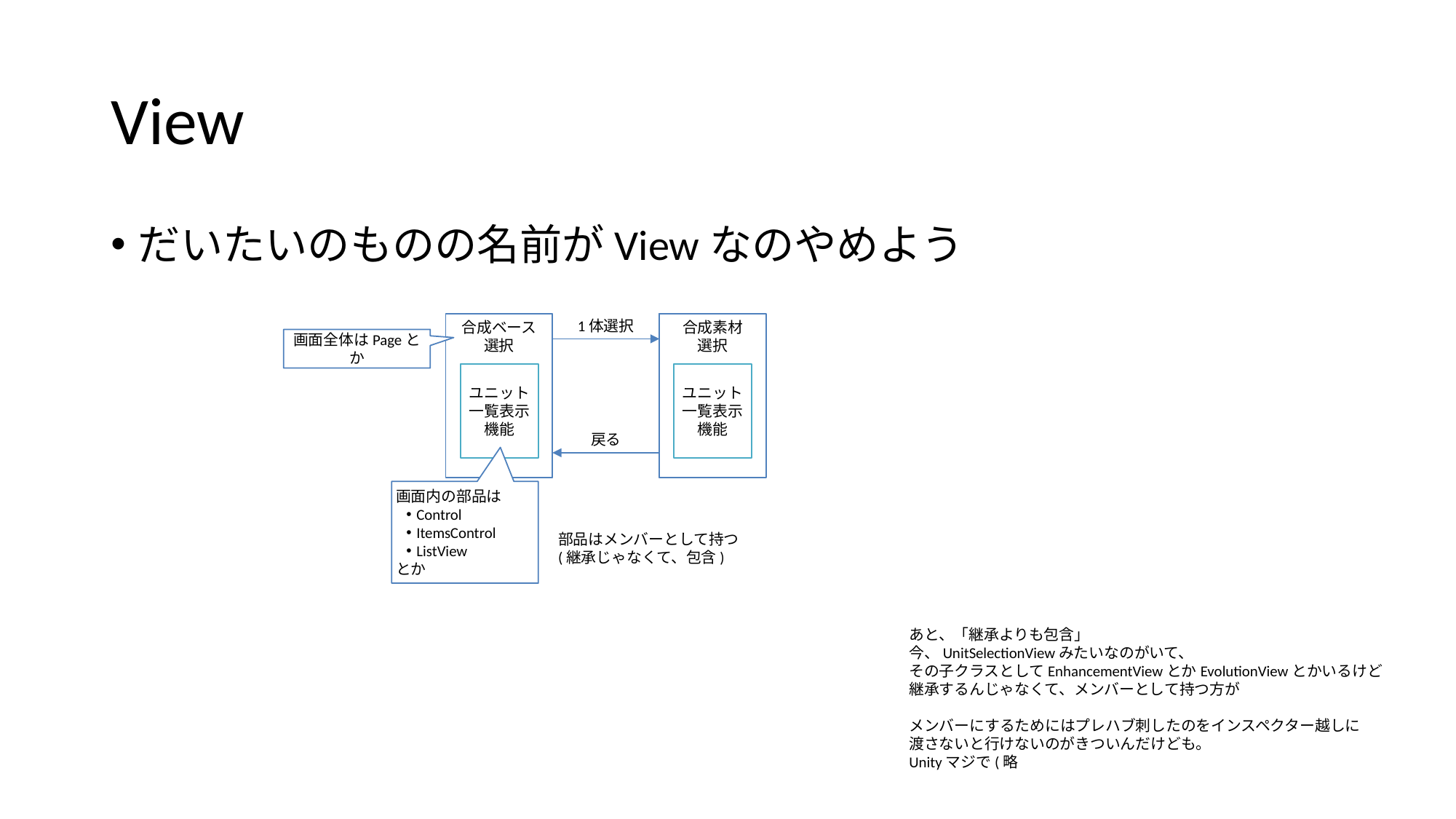

# View
だいたいのものの名前がViewなのやめよう
1体選択

合成ベース
選択
合成素材
選択
画面全体はPageとか
ユニット
一覧表示
機能
ユニット
一覧表示
機能
戻る

画面内の部品は
Control
ItemsControl
ListView
とか
部品はメンバーとして持つ
(継承じゃなくて、包含)
あと、「継承よりも包含」
今、UnitSelectionViewみたいなのがいて、
その子クラスとしてEnhancementViewとかEvolutionViewとかいるけど
継承するんじゃなくて、メンバーとして持つ方が

メンバーにするためにはプレハブ刺したのをインスペクター越しに
渡さないと行けないのがきついんだけども。
Unityマジで(略